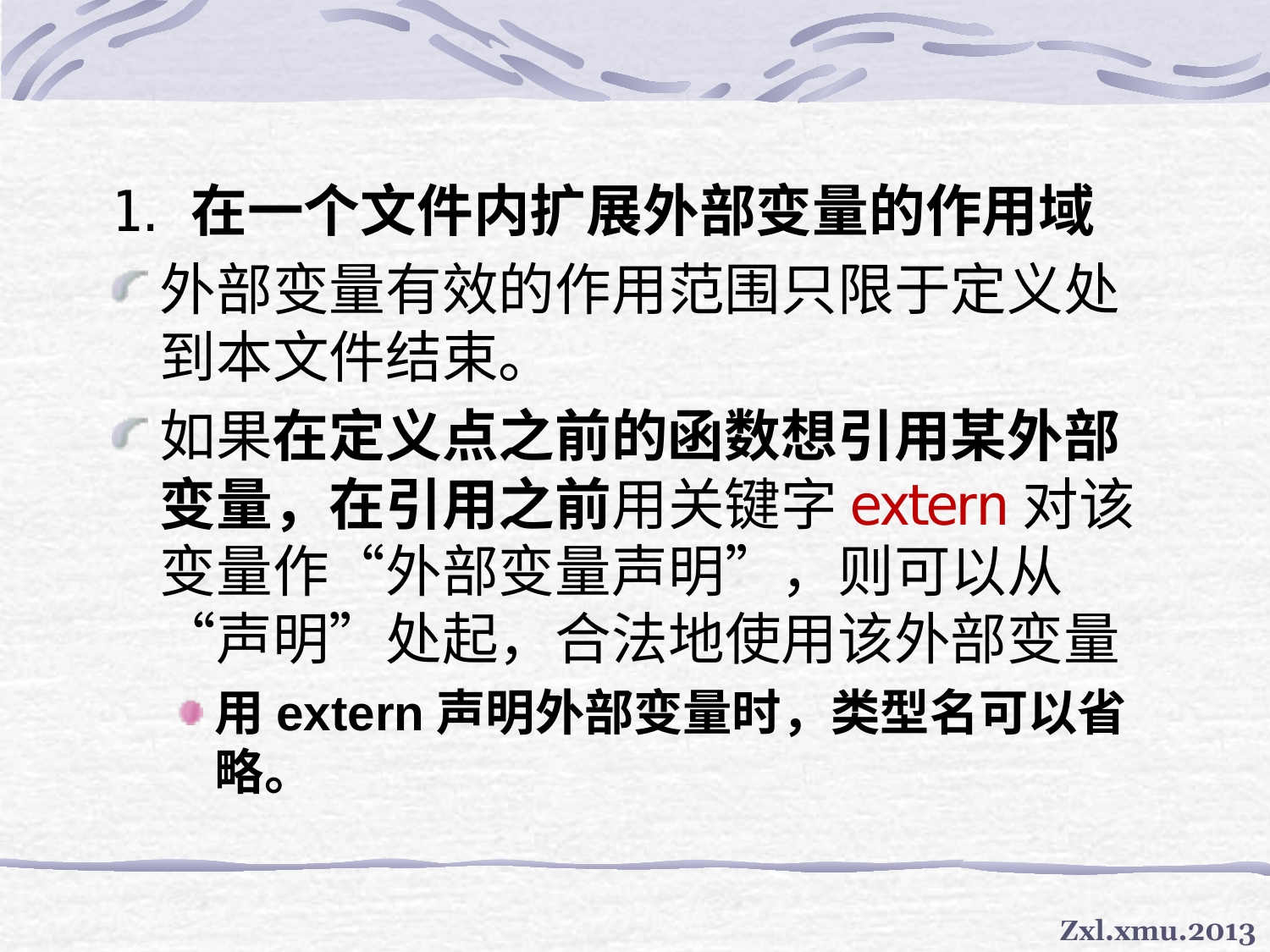

1. 在一个文件内扩展外部变量的作用域
外部变量有效的作用范围只限于定义处到本文件结束。
如果在定义点之前的函数想引用某外部变量，在引用之前用关键字extern对该变量作“外部变量声明”，则可以从“声明”处起，合法地使用该外部变量
用extern声明外部变量时，类型名可以省略。